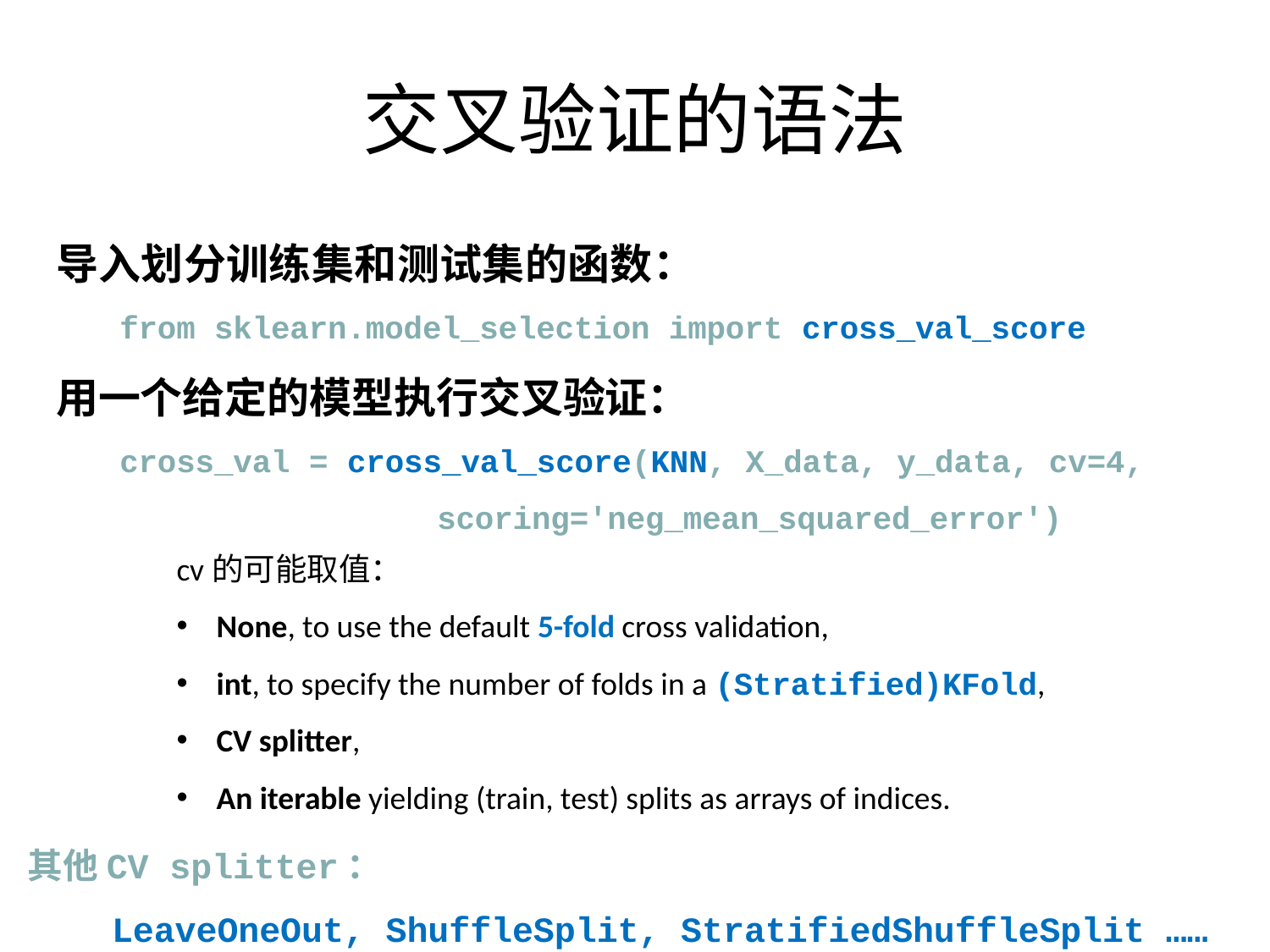

# 交叉验证的语法
导入划分训练集和测试集的函数：
from sklearn.model_selection import cross_val_score
用一个给定的模型执行交叉验证：
cross_val = cross_val_score(KNN, X_data, y_data, cv=4,
scoring='neg_mean_squared_error')
cv的可能取值：
None, to use the default 5-fold cross validation,
int, to specify the number of folds in a (Stratified)KFold,
CV splitter,
An iterable yielding (train, test) splits as arrays of indices.
34
其他CV splitter：
    LeaveOneOut, ShuffleSplit, StratifiedShuffleSplit ……